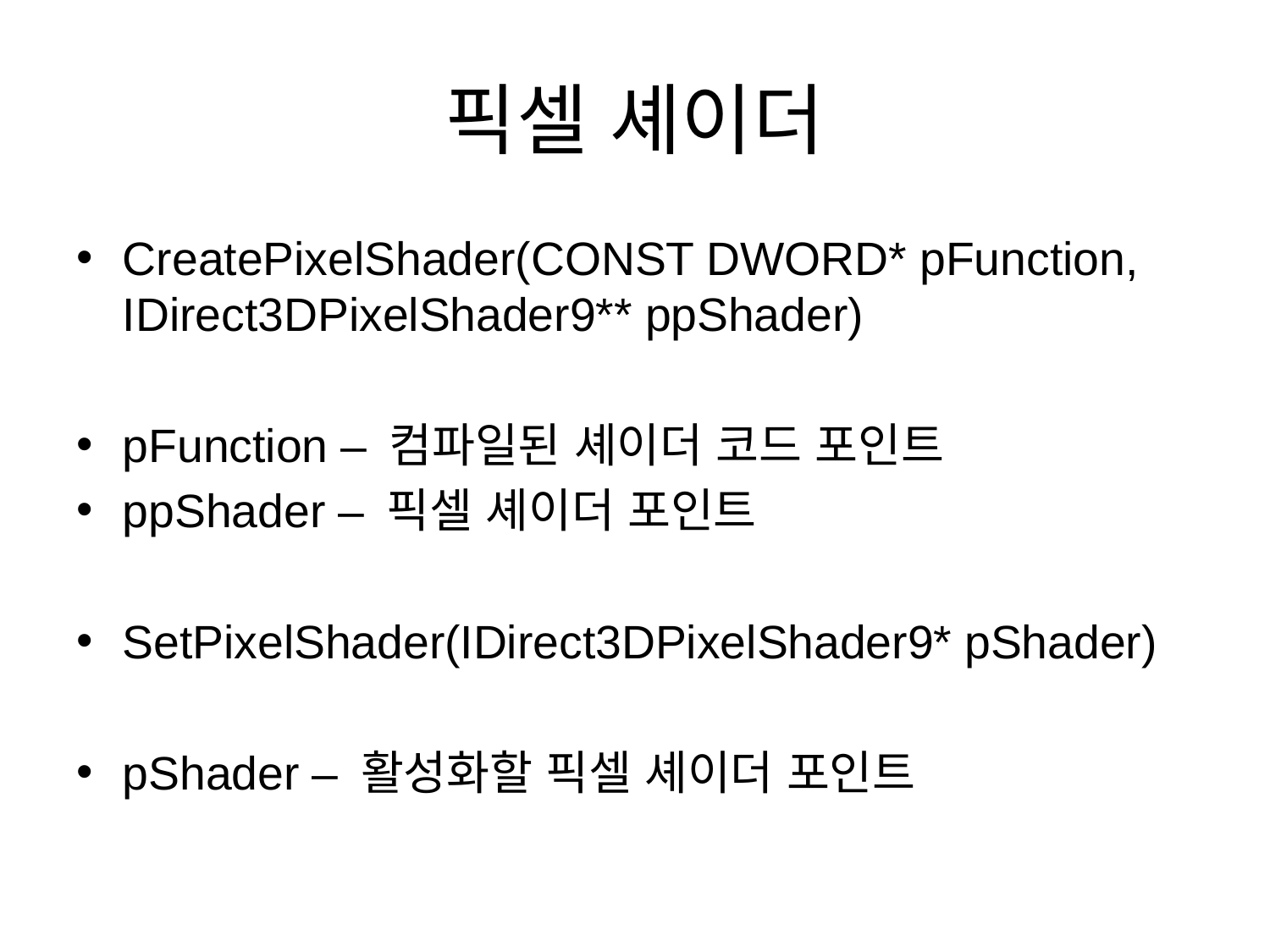

# 픽셀 셰이더
CreatePixelShader(CONST DWORD* pFunction, IDirect3DPixelShader9** ppShader)

pFunction – 컴파일된 셰이더 코드 포인트
ppShader – 픽셀 셰이더 포인트

SetPixelShader(IDirect3DPixelShader9* pShader)

pShader – 활성화할 픽셀 셰이더 포인트